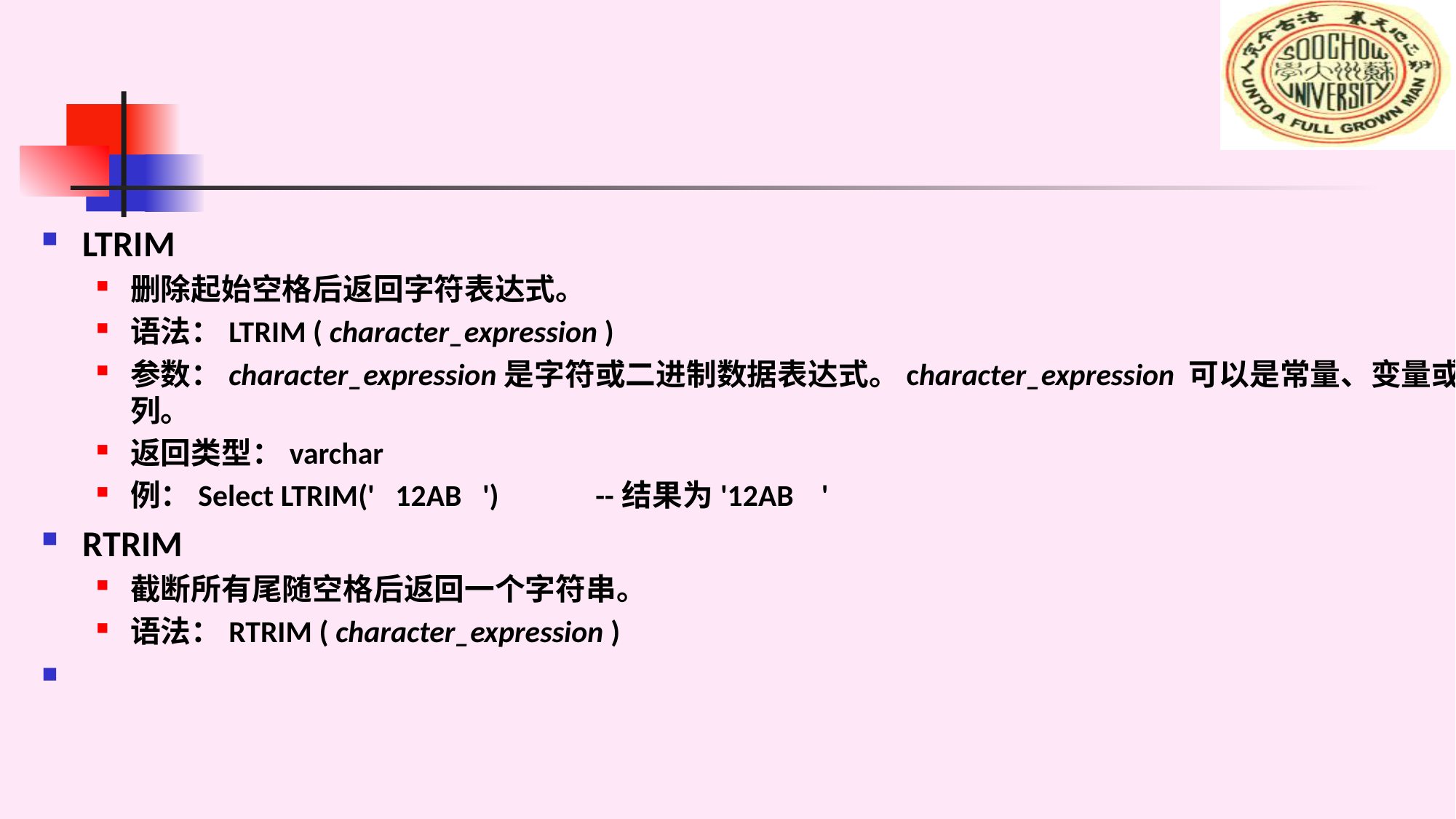

#
LTRIM
删除起始空格后返回字符表达式。
语法：LTRIM ( character_expression )
参数：character_expression是字符或二进制数据表达式。character_expression 可以是常量、变量或列。
返回类型：varchar
例：Select LTRIM('   12AB   ')              --结果为'12AB    '
RTRIM
截断所有尾随空格后返回一个字符串。
语法：RTRIM ( character_expression )